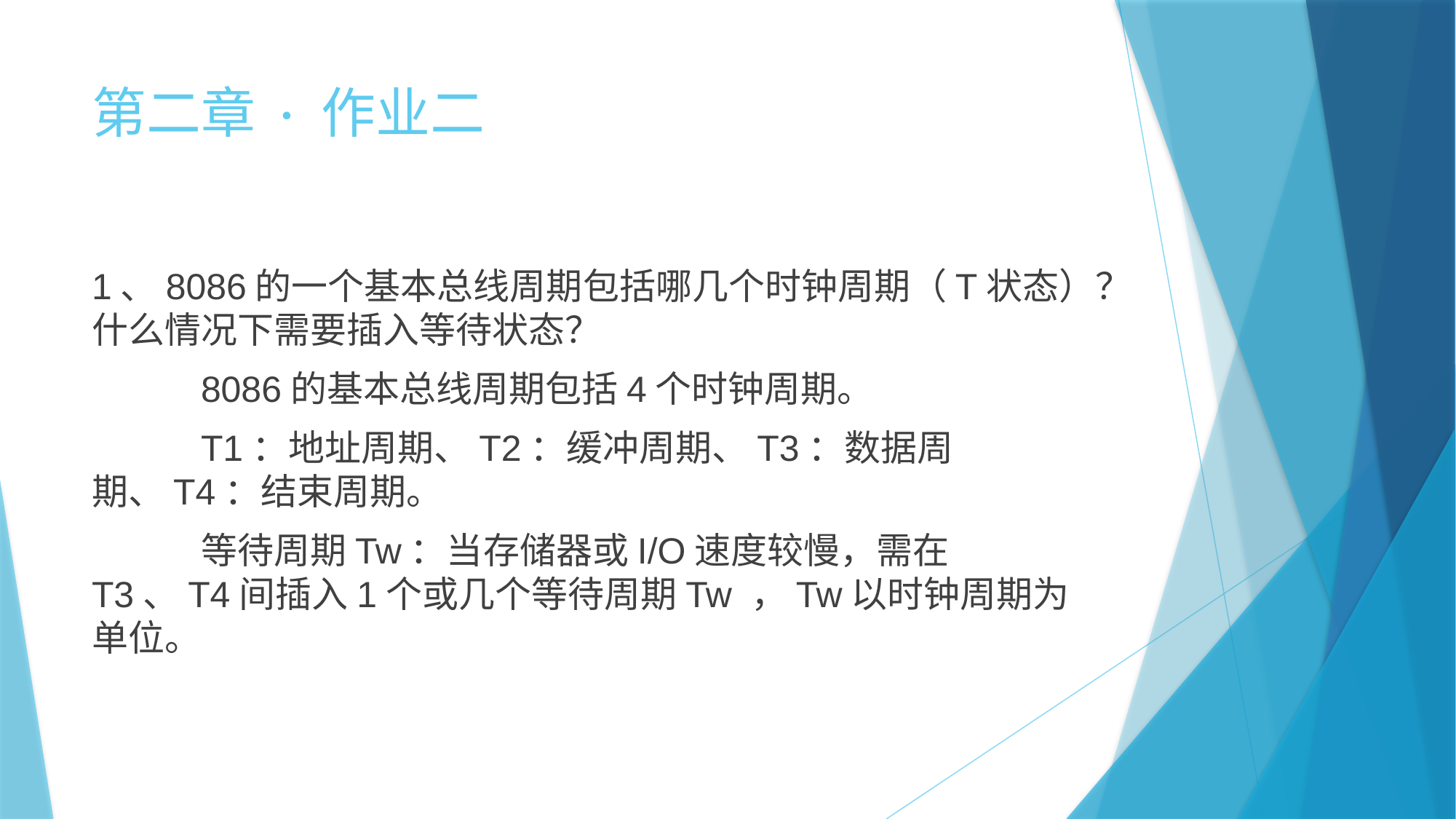

# 第二章 · 作业二
1、8086的一个基本总线周期包括哪几个时钟周期（T状态）？什么情况下需要插入等待状态？
	8086的基本总线周期包括4个时钟周期。
	T1：地址周期、T2：缓冲周期、T3：数据周期、T4：结束周期。
	等待周期Tw：当存储器或I/O速度较慢，需在T3、T4间插入1个或几个等待周期Tw ，Tw以时钟周期为单位。